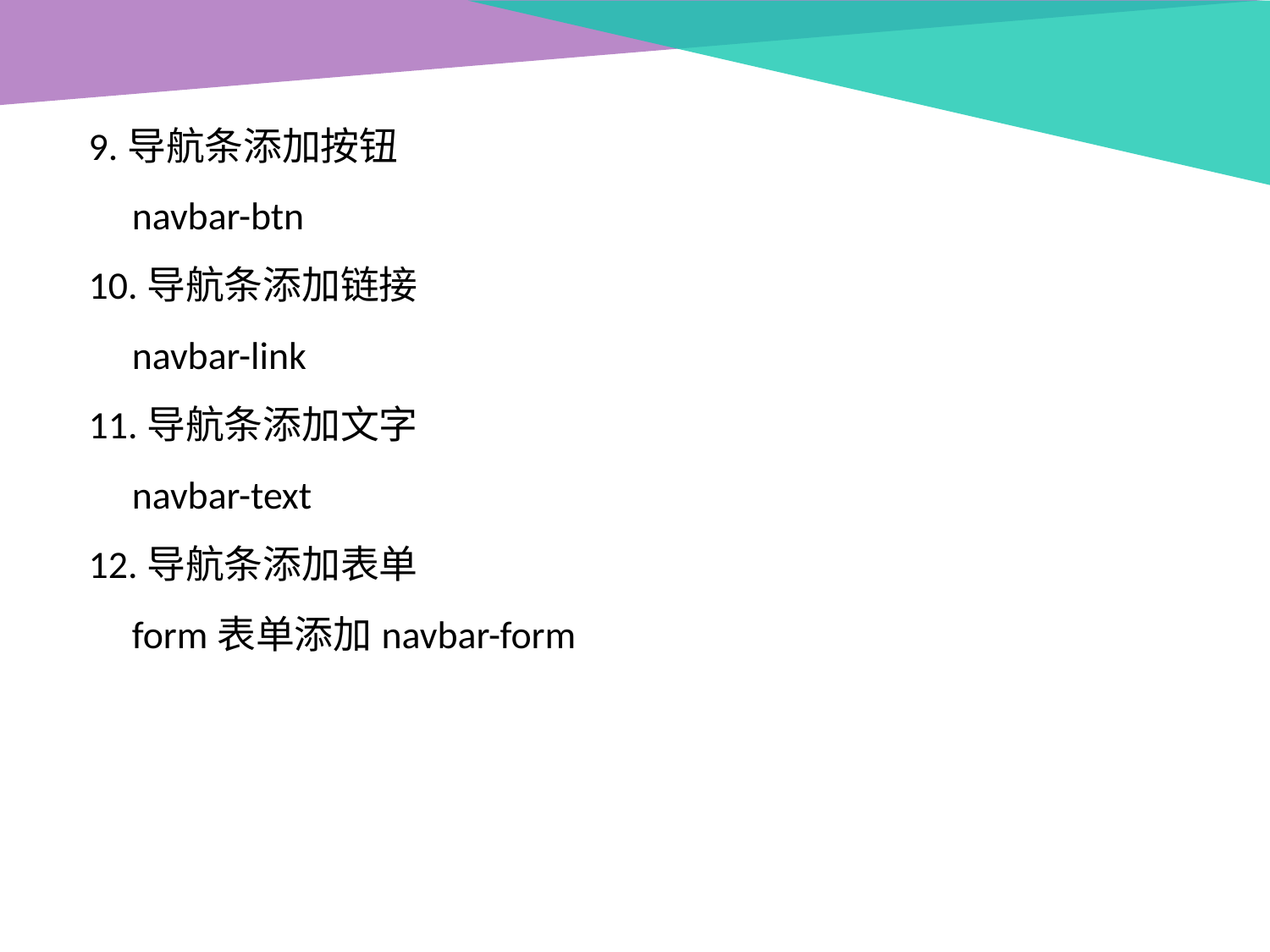

9.导航条添加按钮
     navbar-btn
10.导航条添加链接
     navbar-link
11.导航条添加文字
     navbar-text
12.导航条添加表单
     form表单添加navbar-form